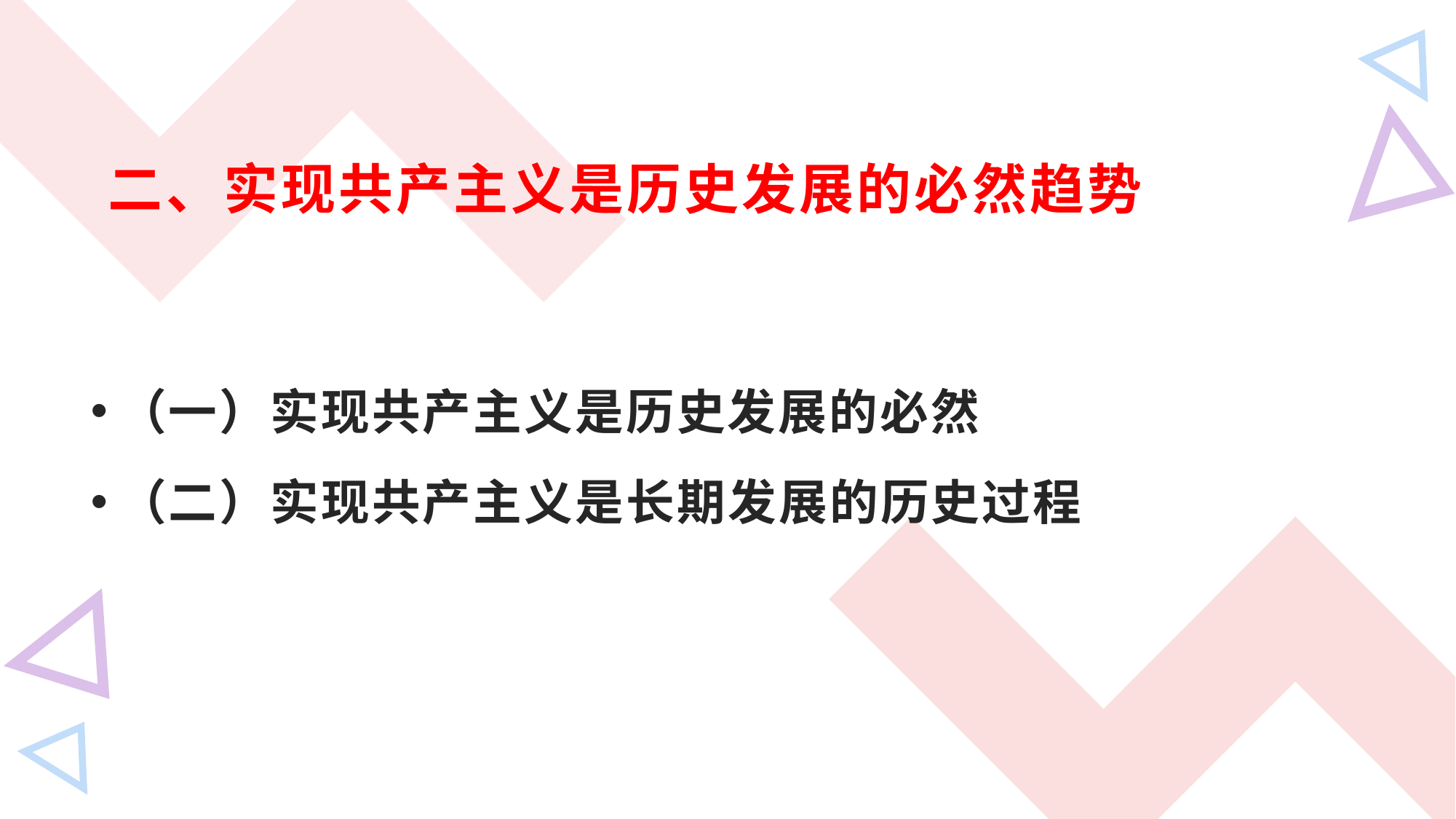

# 二、实现共产主义是历史发展的必然趋势
（一）实现共产主义是历史发展的必然
（二）实现共产主义是长期发展的历史过程